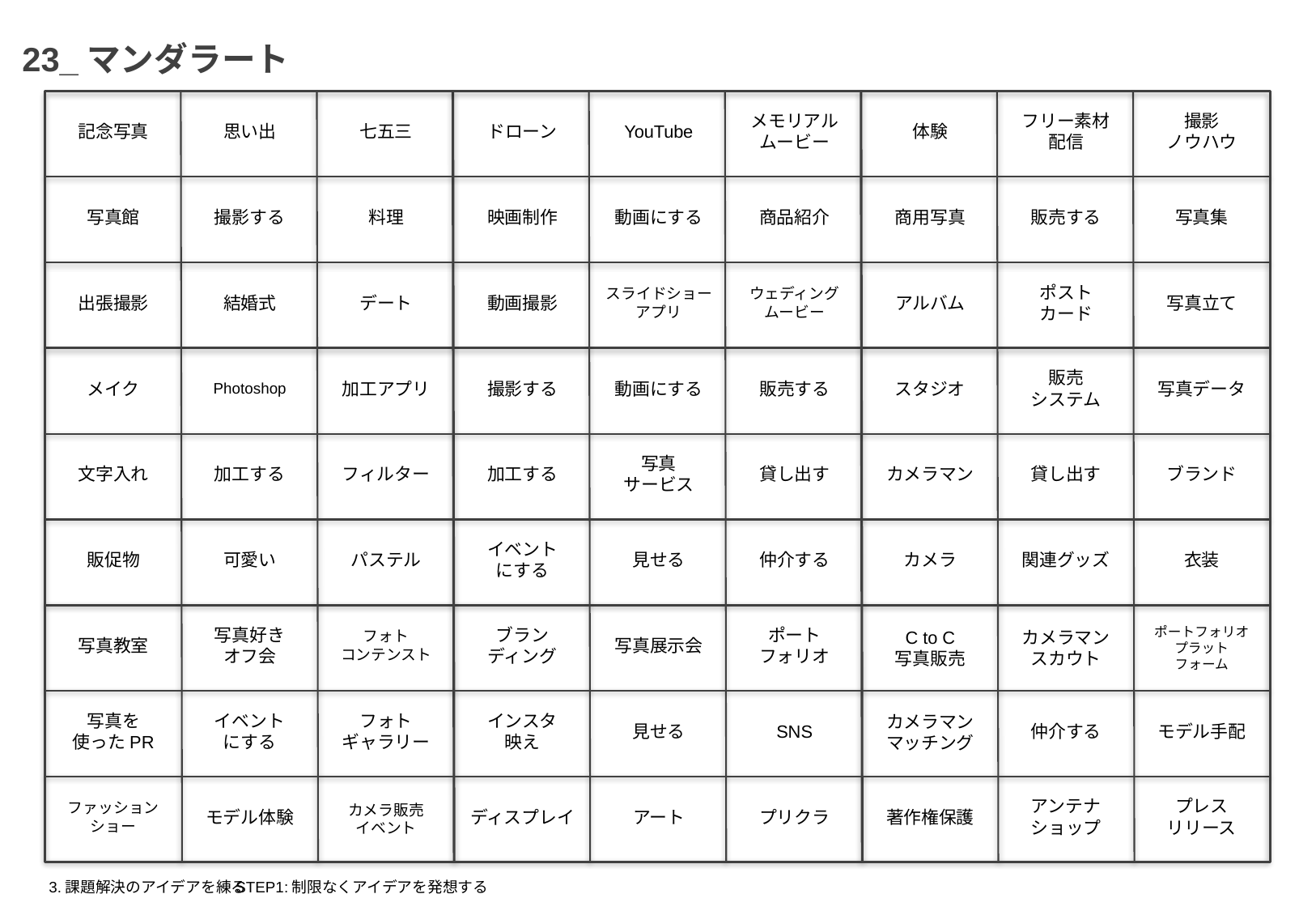

23_マンダラート

メモリアル
ムービー
フリー素材
配信
撮影
ノウハウ
記念写真
思い出
七五三
ドローン
YouTube
体験
写真館
撮影する
料理
映画制作
動画にする
商品紹介
商用写真
販売する
写真集
ポスト
カード
スライドショーアプリ
ウェディング
ムービー
出張撮影
結婚式
デート
動画撮影
アルバム
写真立て
販売
システム
メイク
加工アプリ
撮影する
動画にする
販売する
スタジオ
写真データ
Photoshop
写真
サービス
文字入れ
加工する
フィルター
加工する
貸し出す
カメラマン
貸し出す
ブランド
イベント
にする
販促物
可愛い
パステル
見せる
仲介する
カメラ
関連グッズ
衣装
ポートフォリオプラット
フォーム
写真好き
オフ会
ブラン
ディング
ポート
フォリオ
C to C
写真販売
カメラマン
スカウト
フォト
コンテンスト
写真教室
写真展示会
写真を
使ったPR
イベント
にする
フォト
ギャラリー
インスタ
映え
カメラマン
マッチング
見せる
SNS
仲介する
モデル手配
アンテナショップ
プレス
リリース
ファッション
ショー
カメラ販売
イベント
ディスプレイ
モデル体験
アート
プリクラ
著作権保護
3.課題解決のアイデアを練る
STEP1:制限なくアイデアを発想する